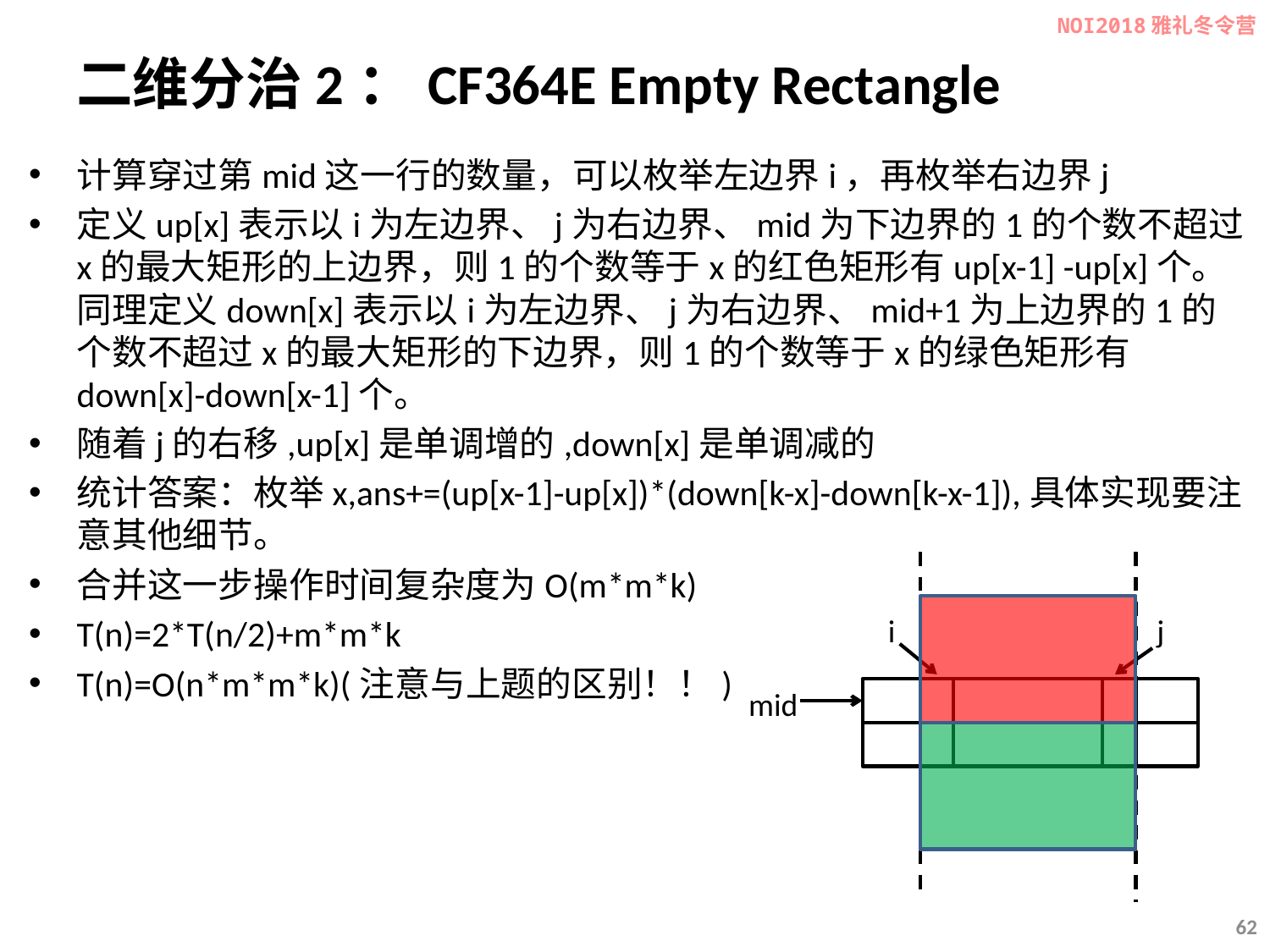

NOI2018雅礼冬令营
# 二维分治2：CF364E Empty Rectangle
计算穿过第mid这一行的数量，可以枚举左边界i，再枚举右边界j
定义up[x]表示以i为左边界、j为右边界、mid为下边界的1的个数不超过x的最大矩形的上边界，则1的个数等于x的红色矩形有up[x-1] -up[x]个。同理定义down[x]表示以i为左边界、j为右边界、mid+1为上边界的1的个数不超过x的最大矩形的下边界，则1的个数等于x的绿色矩形有down[x]-down[x-1]个。
随着j的右移,up[x]是单调增的,down[x]是单调减的
统计答案：枚举x,ans+=(up[x-1]-up[x])*(down[k-x]-down[k-x-1]),具体实现要注意其他细节。
合并这一步操作时间复杂度为O(m*m*k)
T(n)=2*T(n/2)+m*m*k
T(n)=O(n*m*m*k)(注意与上题的区别！！)

i
j
mid

62